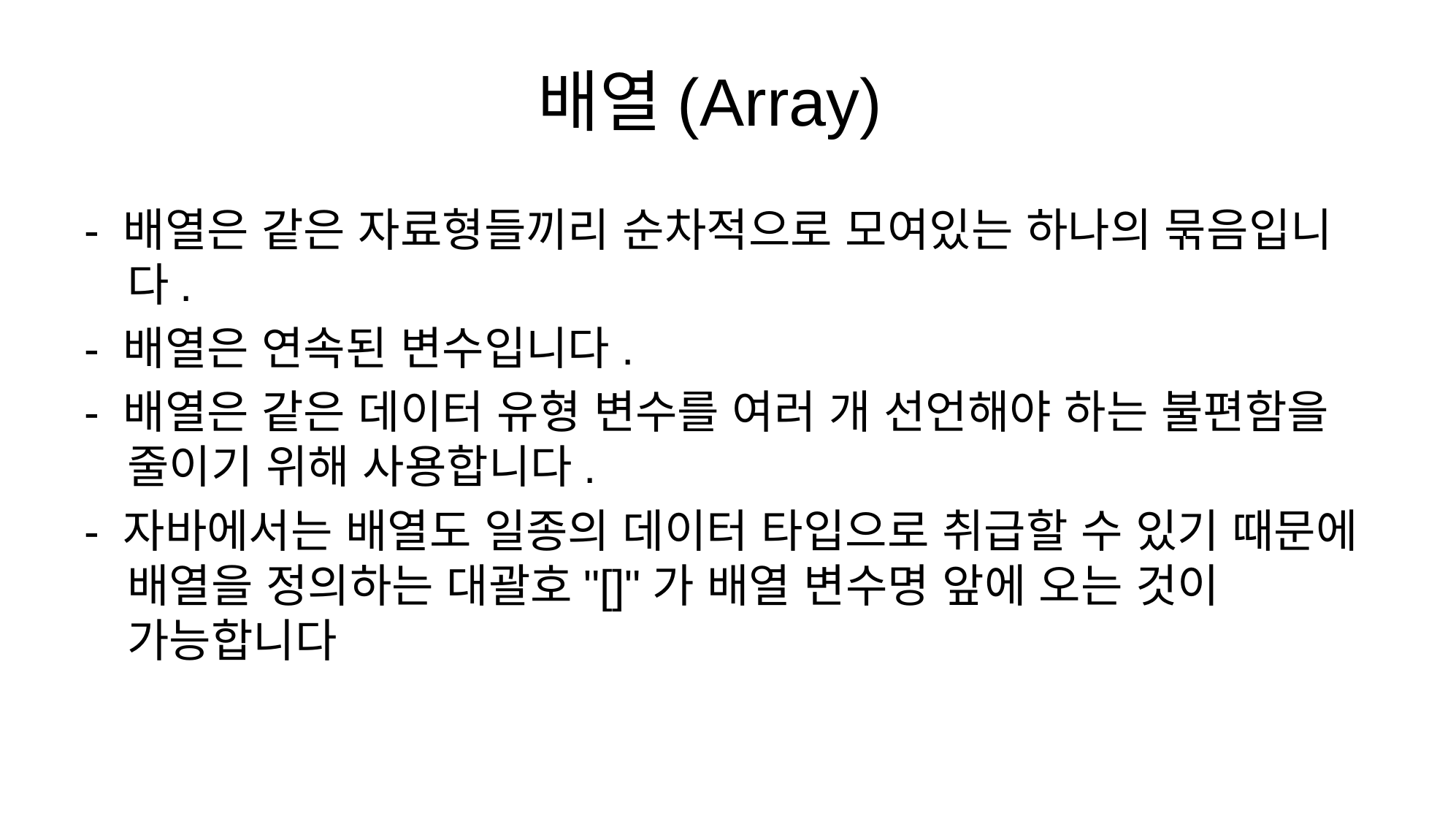

# 배열(Array)
- 배열은 같은 자료형들끼리 순차적으로 모여있는 하나의 묶음입니다.
- 배열은 연속된 변수입니다.
- 배열은 같은 데이터 유형 변수를 여러 개 선언해야 하는 불편함을 줄이기 위해 사용합니다.
- 자바에서는 배열도 일종의 데이터 타입으로 취급할 수 있기 때문에 배열을 정의하는 대괄호"[]"가 배열 변수명 앞에 오는 것이 가능합니다